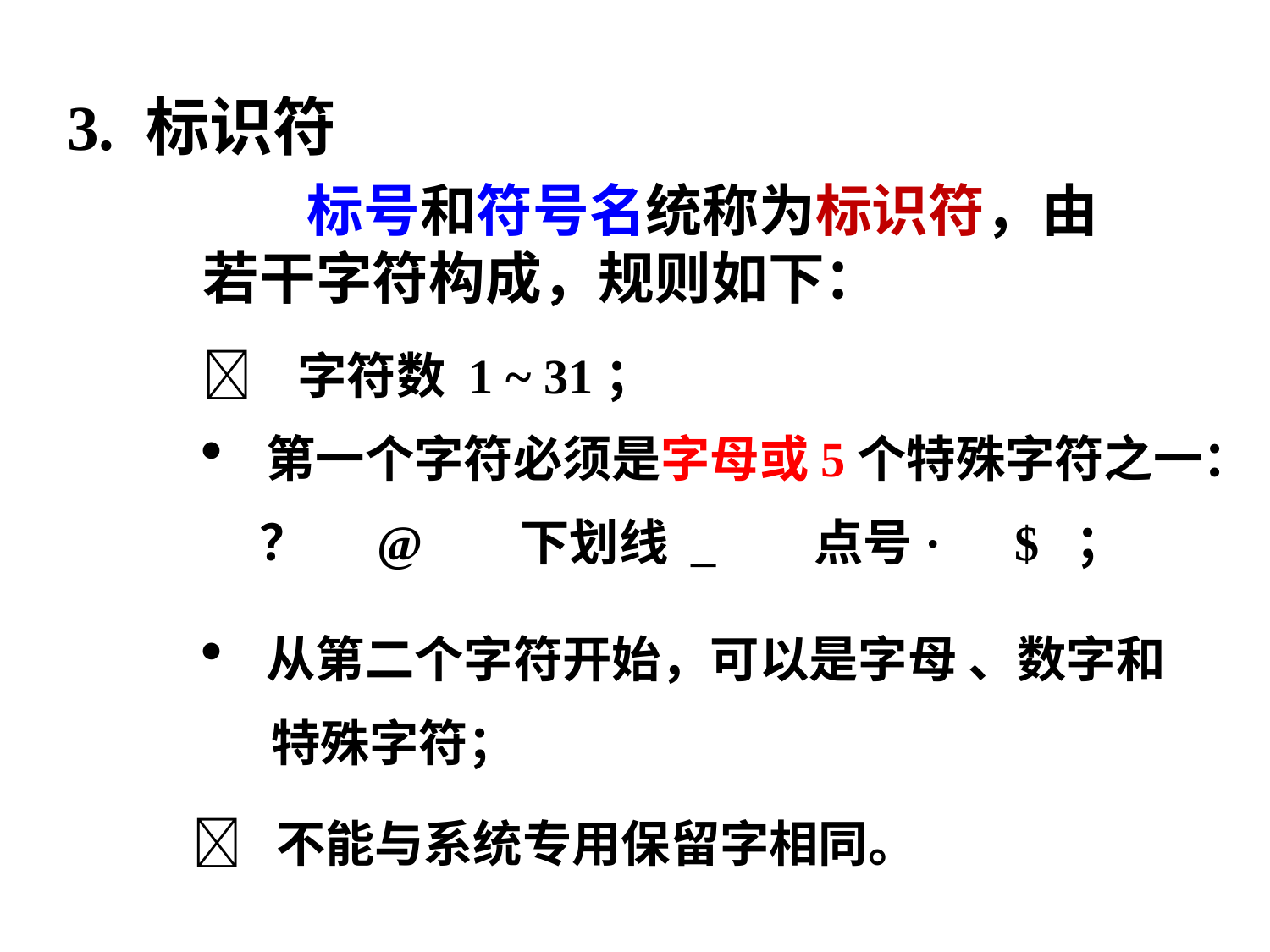

3. 标识符
       标号和符号名统称为标识符，由若干字符构成，规则如下：
•   字符数 1 ~ 31；
第一个字符必须是字母或5个特殊字符之一：
    ？     @       下划线 _       点号·      $  ；
从第二个字符开始，可以是字母 、数字和
     特殊字符；
•  不能与系统专用保留字相同。
12